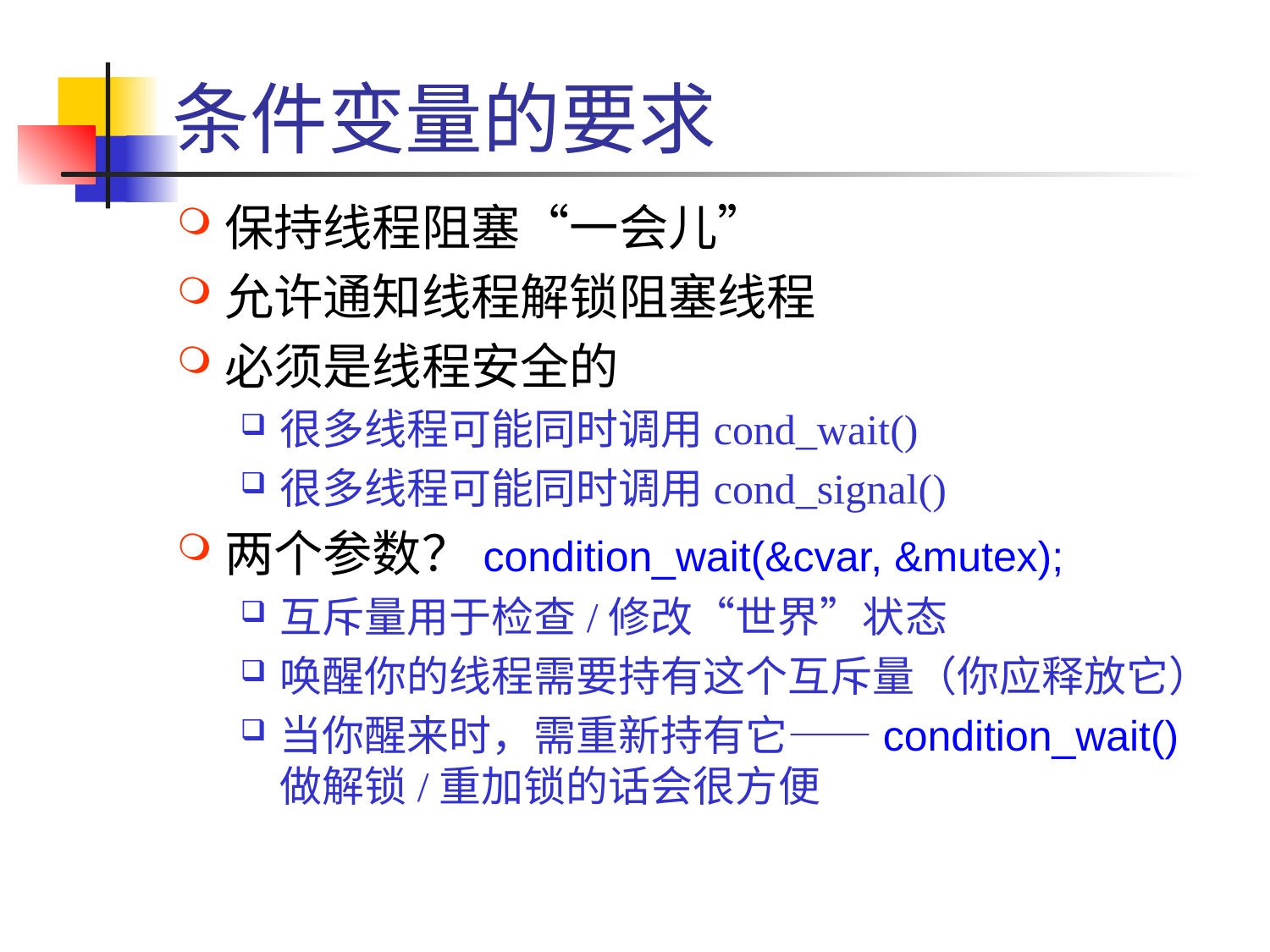

# 条件变量的要求
保持线程阻塞“一会儿”
允许通知线程解锁阻塞线程
必须是线程安全的
很多线程可能同时调用cond_wait()
很多线程可能同时调用cond_signal()
两个参数？condition_wait(&cvar, &mutex);
互斥量用于检查/修改“世界”状态
唤醒你的线程需要持有这个互斥量（你应释放它）
当你醒来时，需重新持有它——condition_wait()做解锁/重加锁的话会很方便